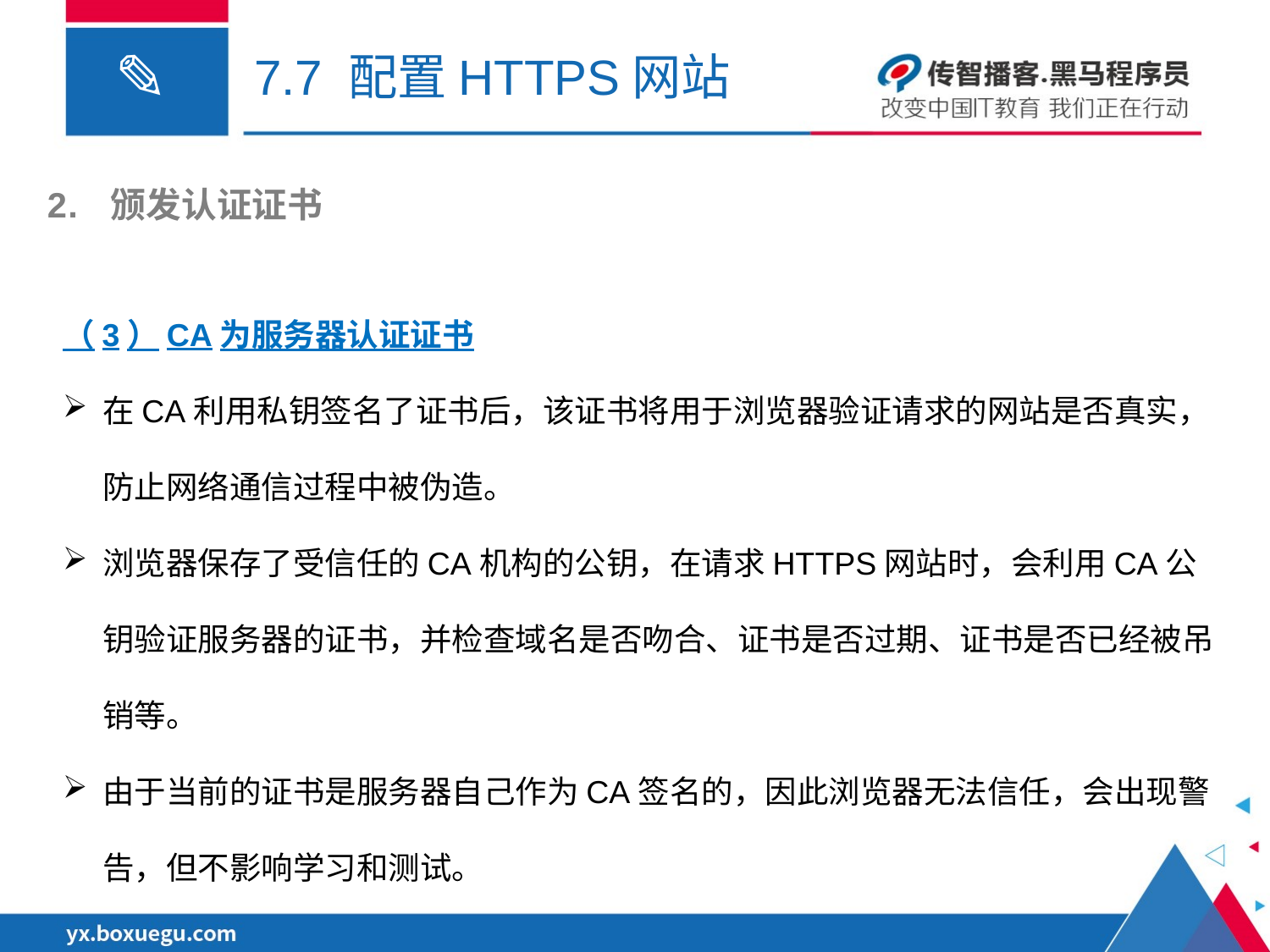

# 7.7 配置HTTPS网站
颁发认证证书
（3）CA为服务器认证证书
在CA利用私钥签名了证书后，该证书将用于浏览器验证请求的网站是否真实，防止网络通信过程中被伪造。
浏览器保存了受信任的CA机构的公钥，在请求HTTPS网站时，会利用CA公钥验证服务器的证书，并检查域名是否吻合、证书是否过期、证书是否已经被吊销等。
由于当前的证书是服务器自己作为CA签名的，因此浏览器无法信任，会出现警告，但不影响学习和测试。